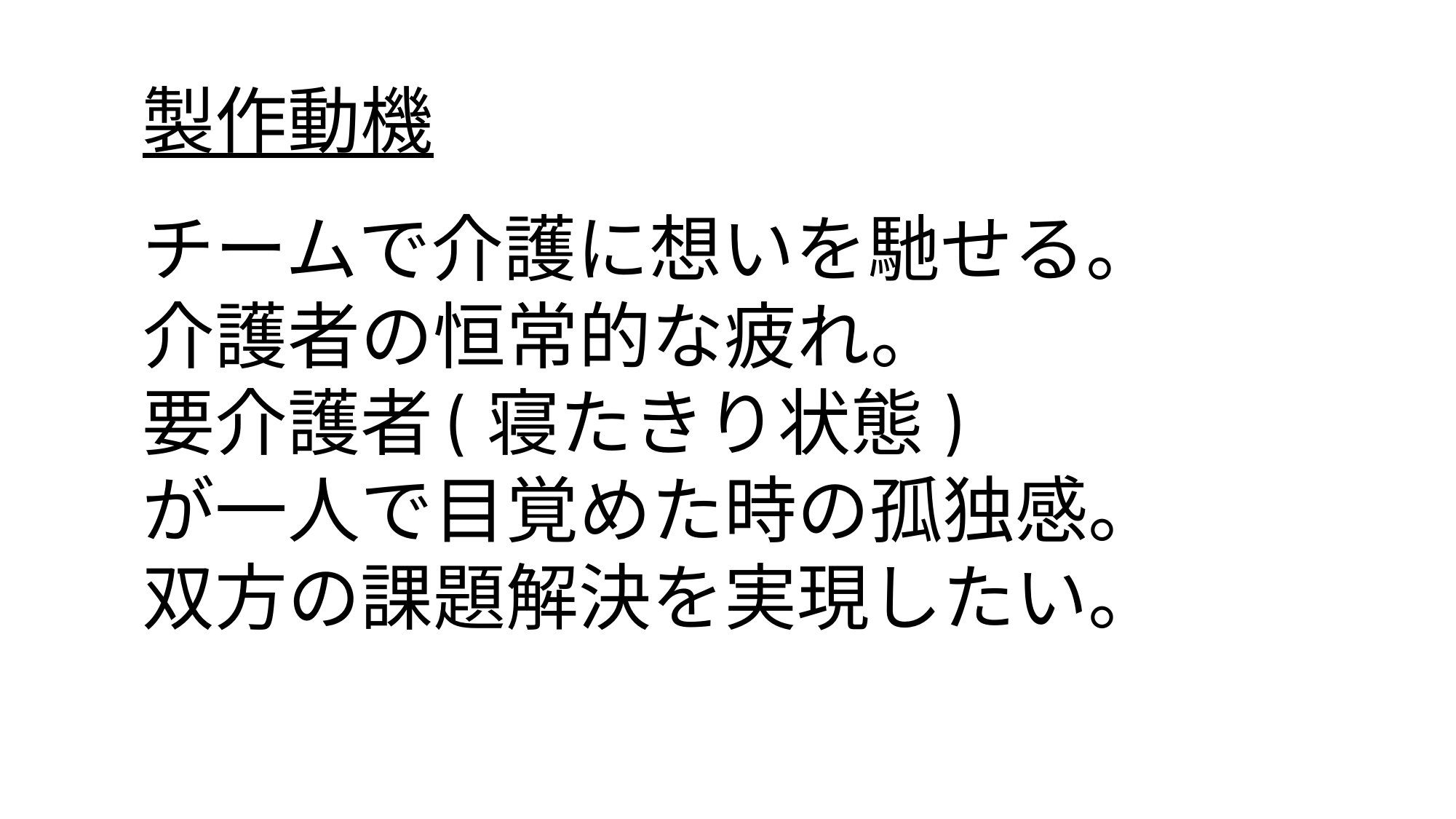

製作動機
チームで介護に想いを馳せる。
介護者の恒常的な疲れ。
要介護者(寝たきり状態)
が一人で目覚めた時の孤独感。
双方の課題解決を実現したい。